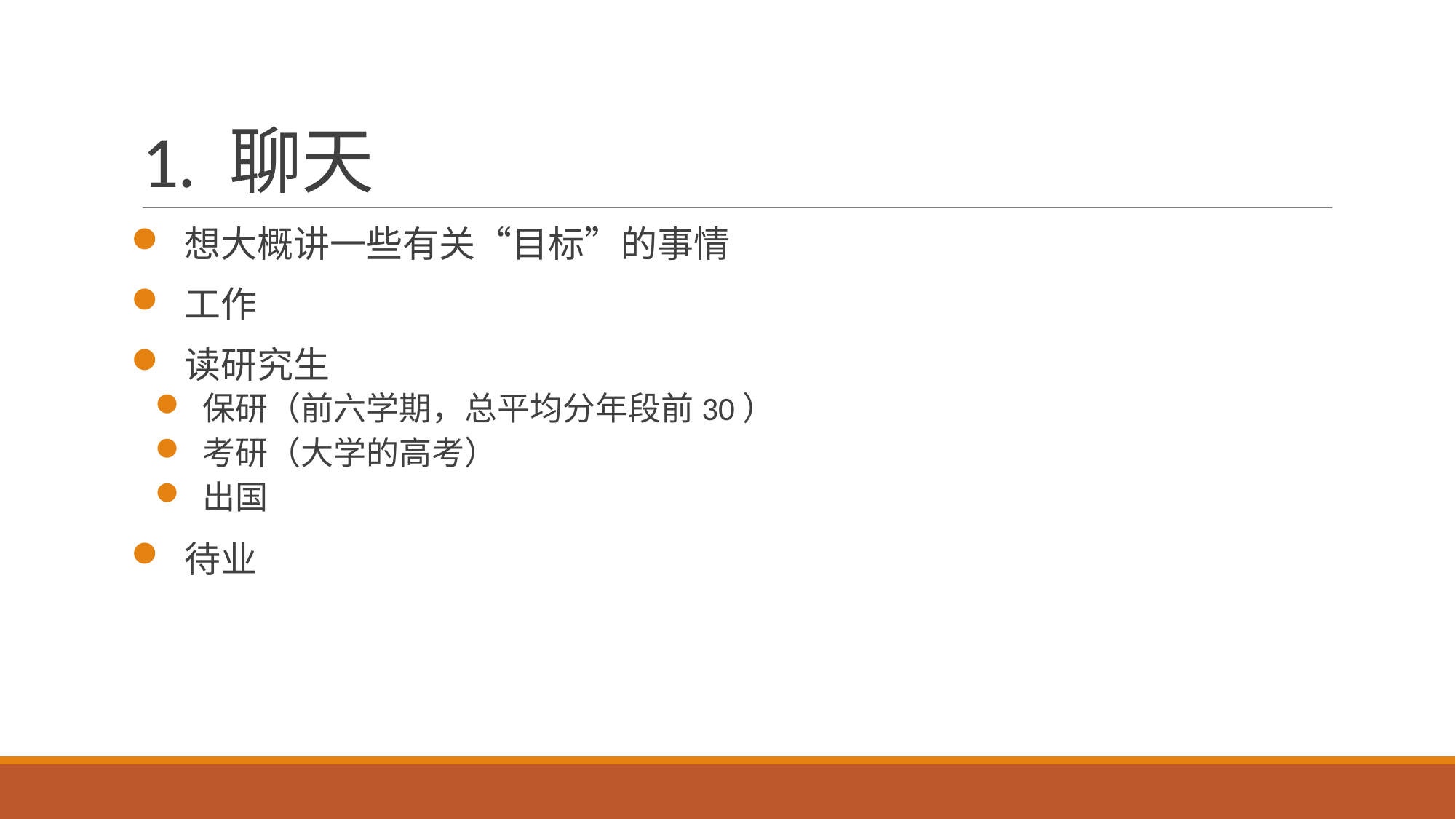

# 1. 聊天
 想大概讲一些有关“目标”的事情
 工作
 读研究生
 保研（前六学期，总平均分年段前30）
 考研（大学的高考）
 出国
 待业